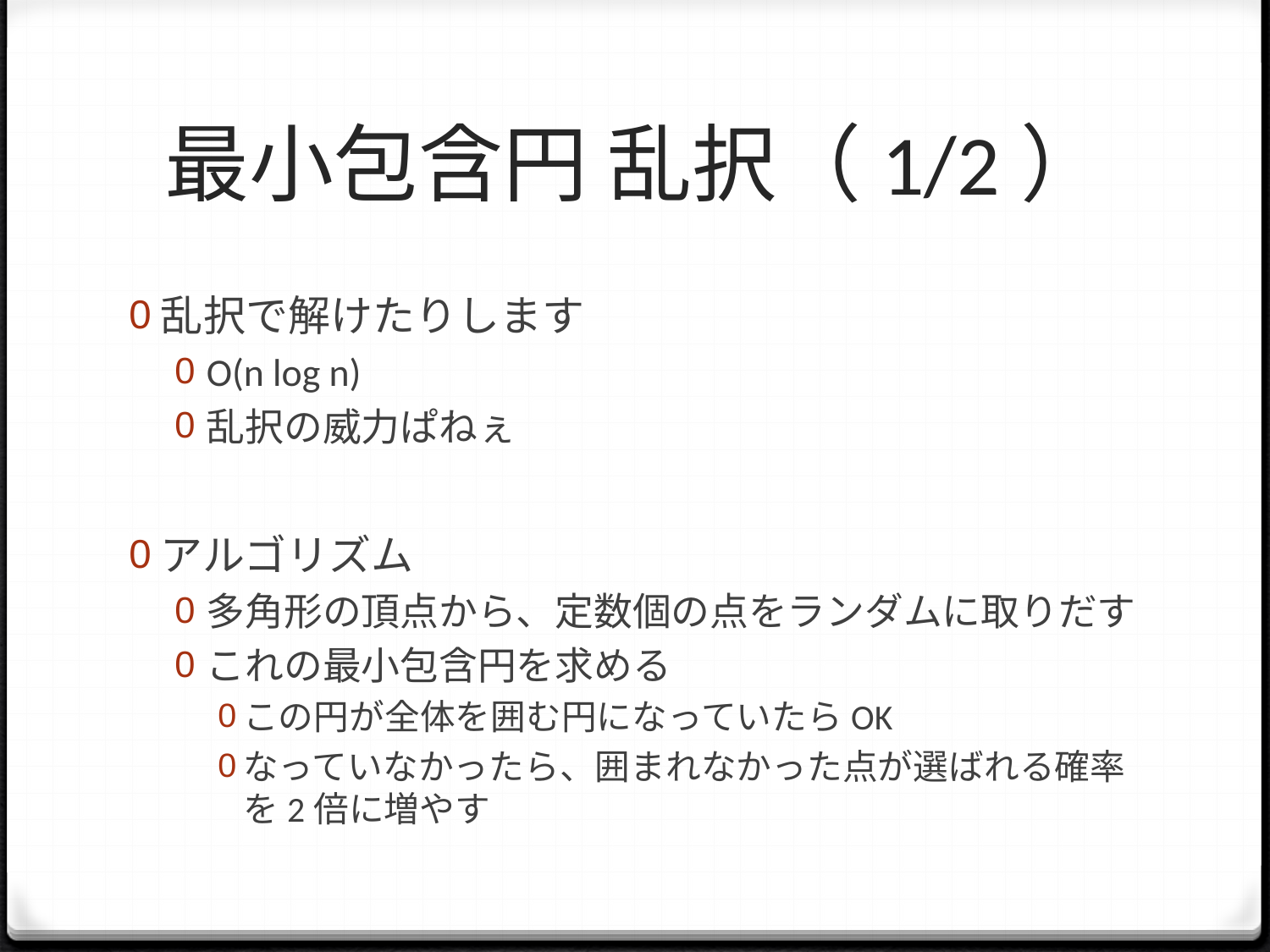

# 最小包含円 乱択（1/2）
乱択で解けたりします
O(n log n)
乱択の威力ぱねぇ

アルゴリズム
多角形の頂点から、定数個の点をランダムに取りだす
これの最小包含円を求める
この円が全体を囲む円になっていたらOK
なっていなかったら、囲まれなかった点が選ばれる確率を2倍に増やす